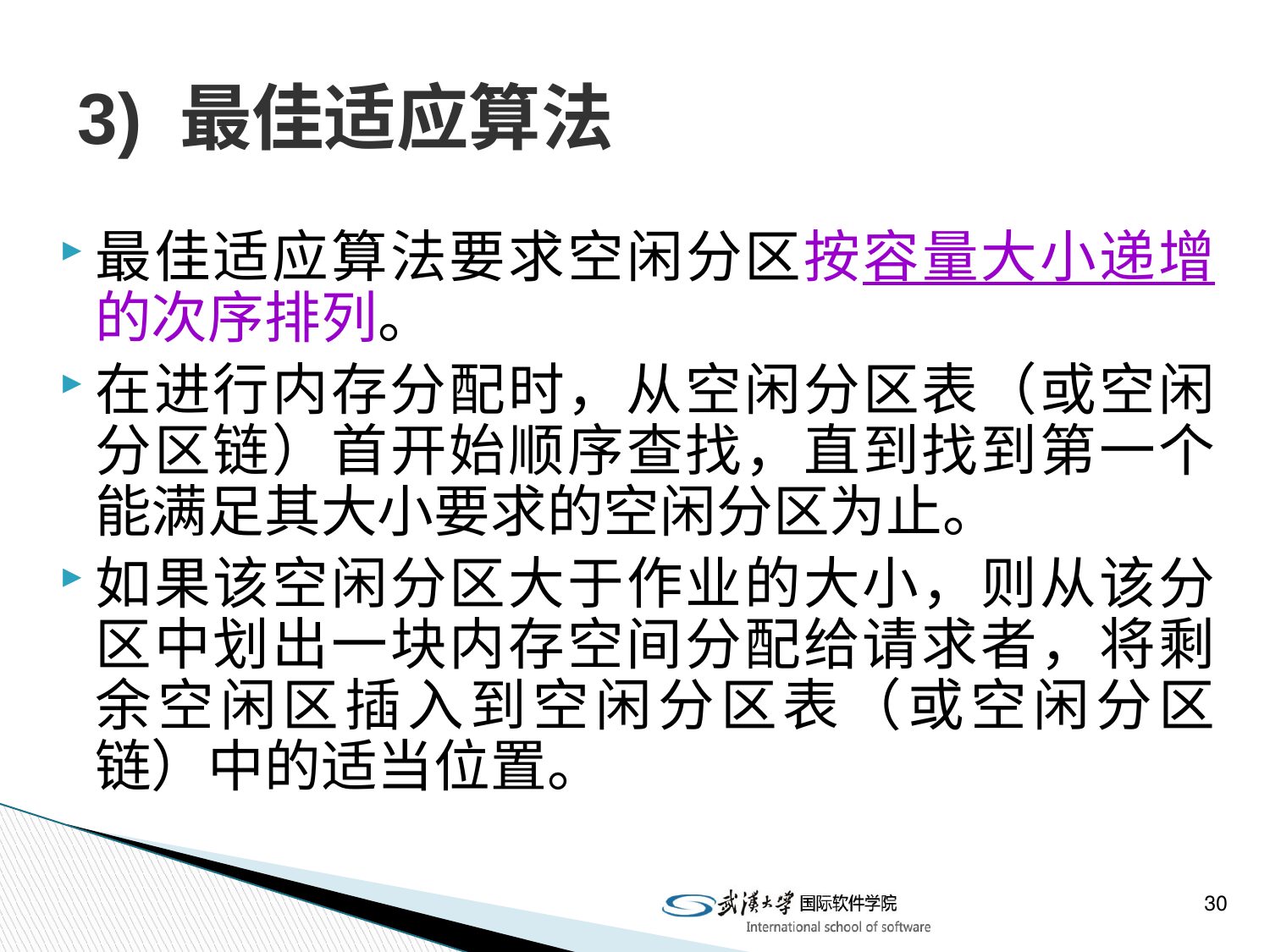

# 3) 最佳适应算法
最佳适应算法要求空闲分区按容量大小递增的次序排列。
在进行内存分配时，从空闲分区表（或空闲分区链）首开始顺序查找，直到找到第一个能满足其大小要求的空闲分区为止。
如果该空闲分区大于作业的大小，则从该分区中划出一块内存空间分配给请求者，将剩余空闲区插入到空闲分区表（或空闲分区链）中的适当位置。